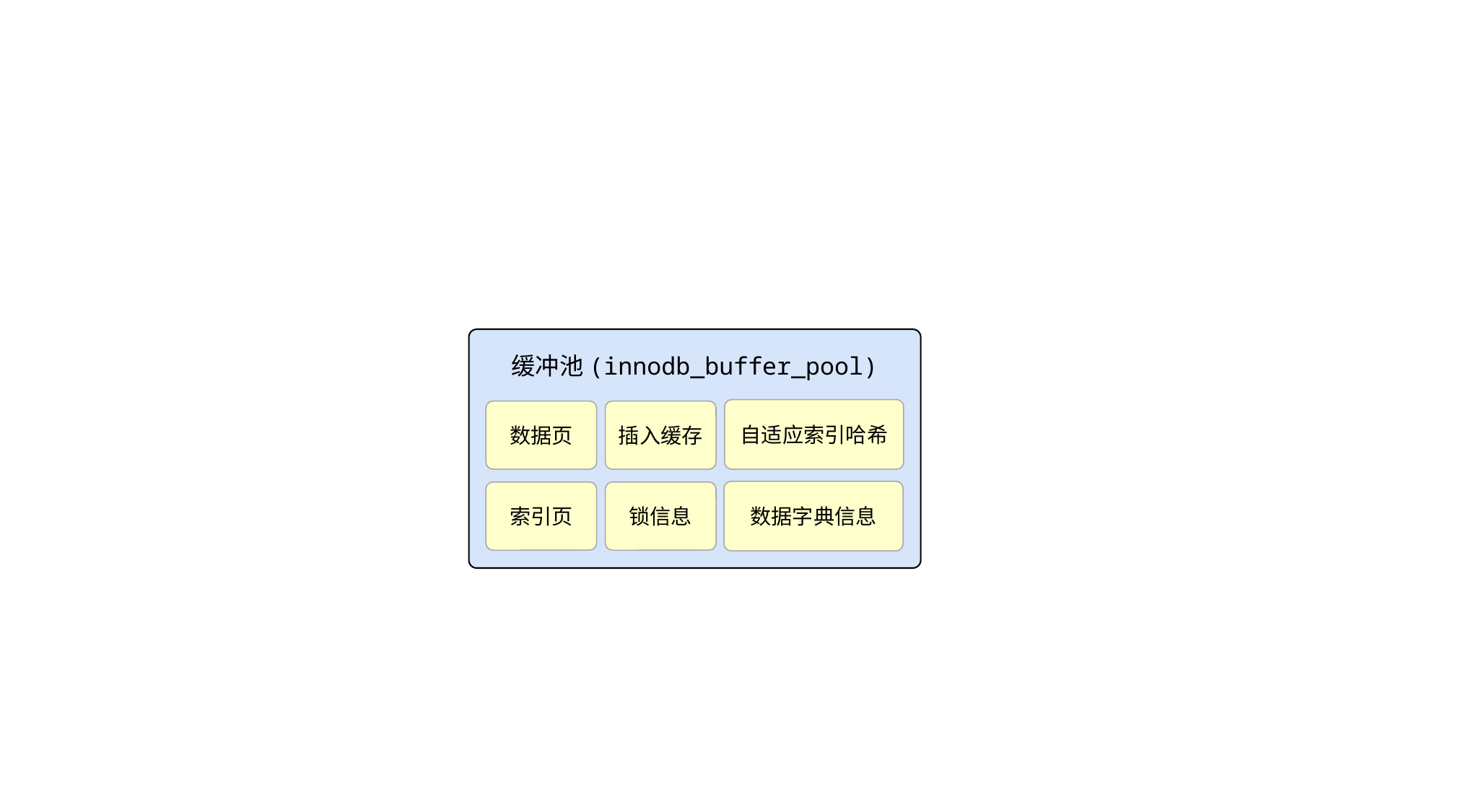

缓冲池(innodb_buffer_pool)
自适应索引哈希
数据页
插入缓存
数据字典信息
索引页
锁信息